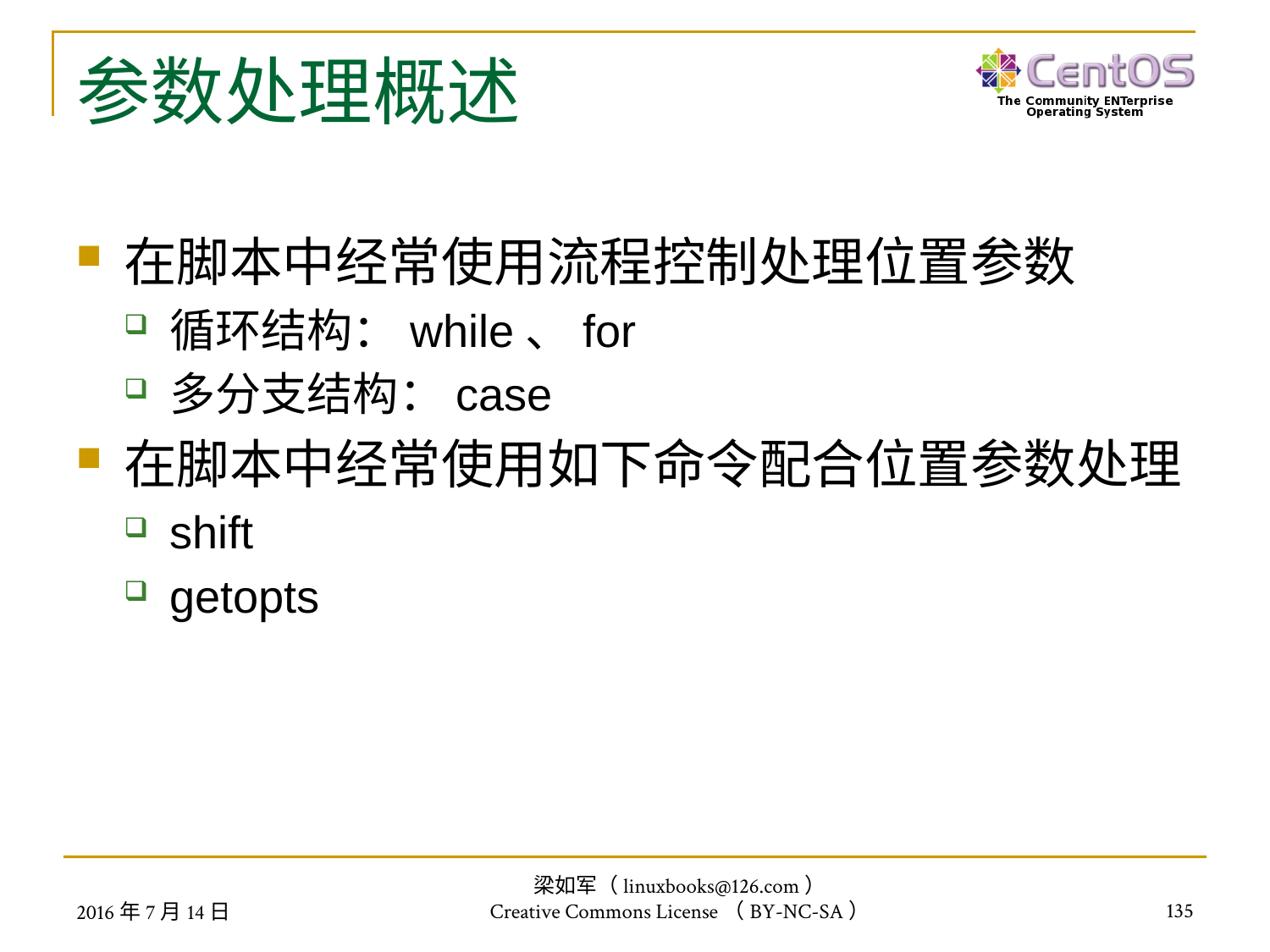

# 参数处理概述
在脚本中经常使用流程控制处理位置参数
循环结构：while、for
多分支结构：case
在脚本中经常使用如下命令配合位置参数处理
shift
getopts

梁如军（linuxbooks@126.com）
Creative Commons License（BY-NC-SA）
2016年7月14日
135